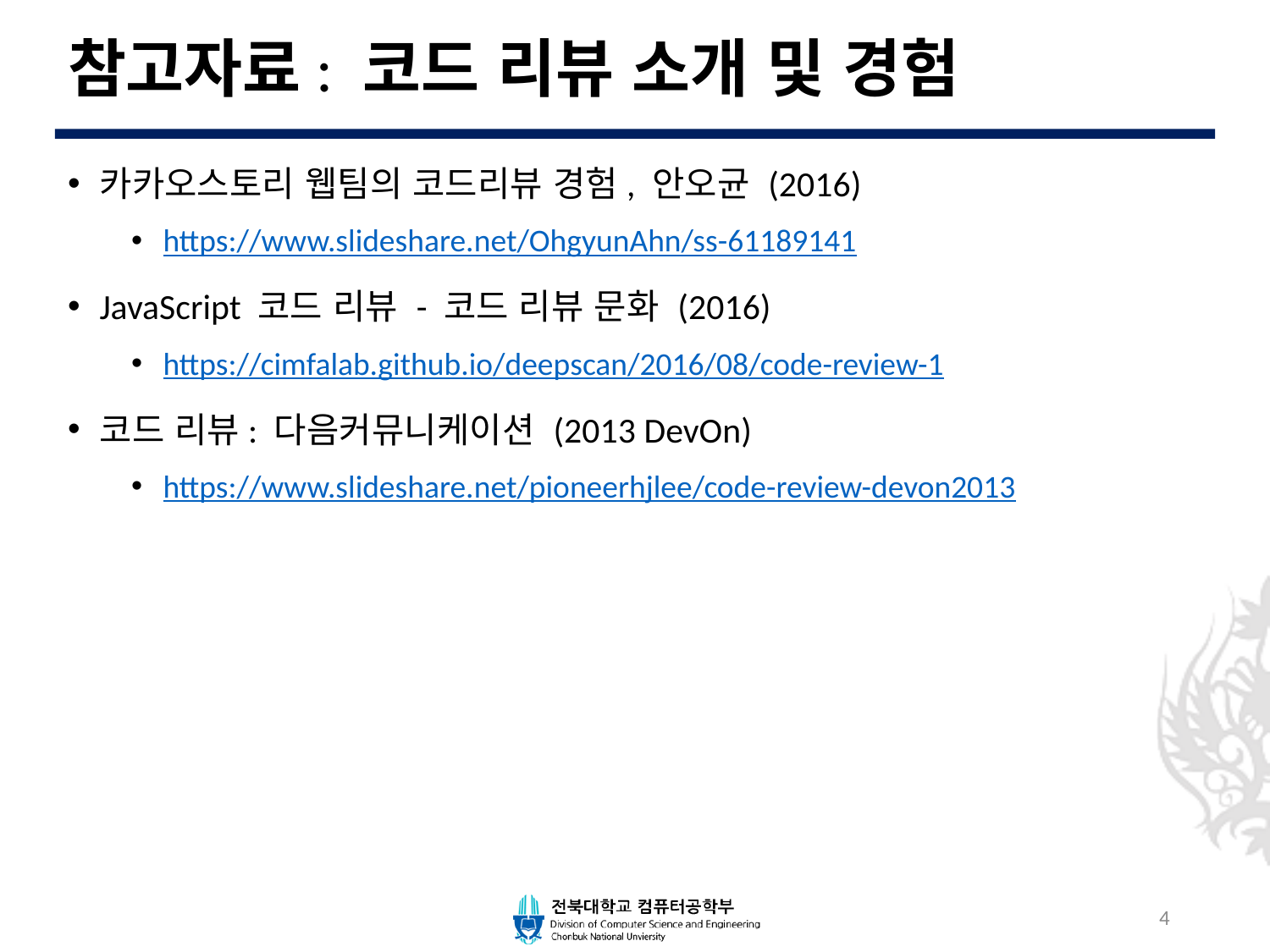

# 참고자료: 코드 리뷰 소개 및 경험
카카오스토리 웹팀의 코드리뷰 경험, 안오균 (2016)
https://www.slideshare.net/OhgyunAhn/ss-61189141
JavaScript 코드 리뷰 - 코드 리뷰 문화 (2016)
https://cimfalab.github.io/deepscan/2016/08/code-review-1
코드 리뷰: 다음커뮤니케이션 (2013 DevOn)
https://www.slideshare.net/pioneerhjlee/code-review-devon2013

4